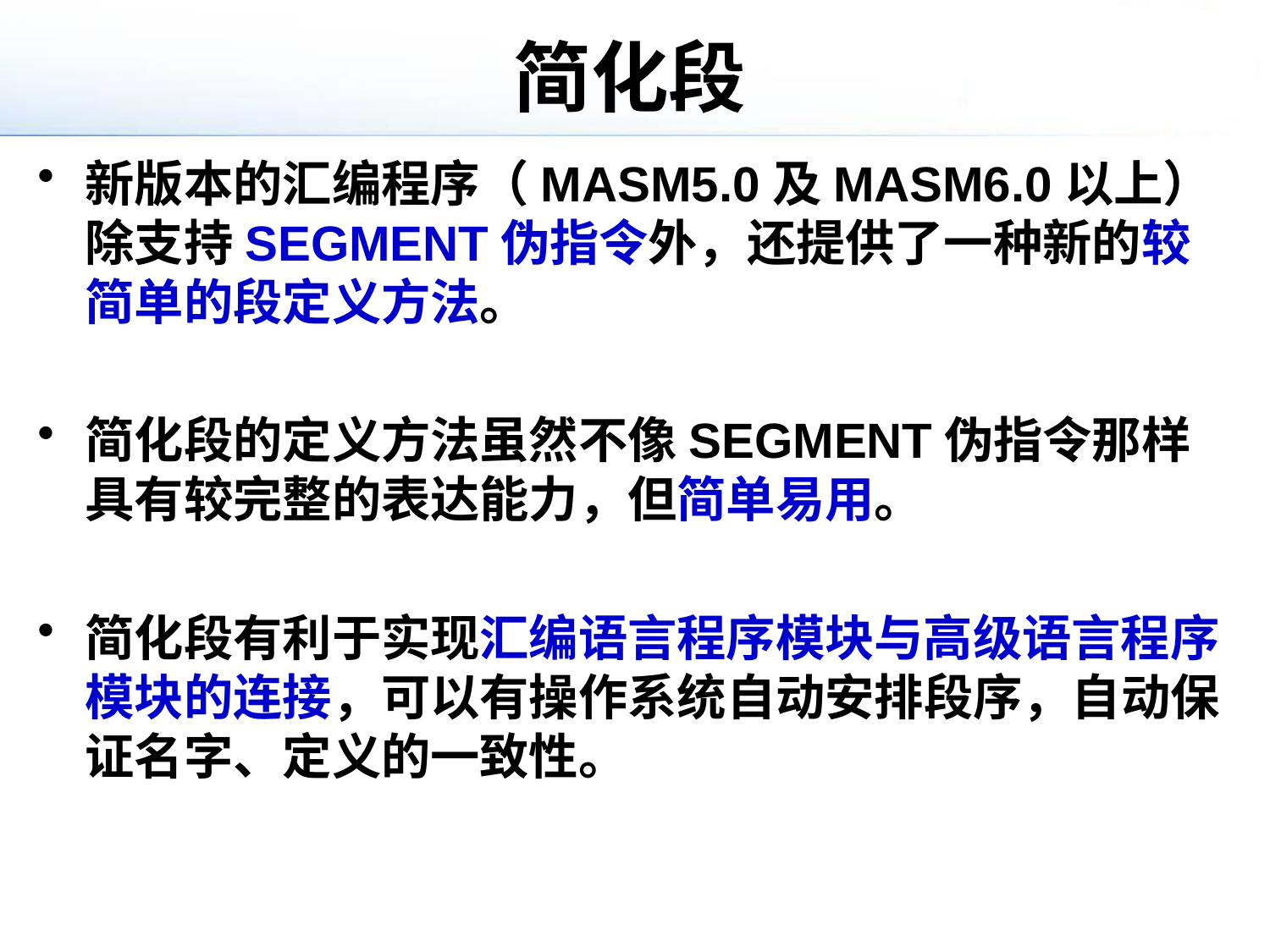

# 简化段
新版本的汇编程序（MASM5.0及MASM6.0以上）除支持SEGMENT伪指令外，还提供了一种新的较简单的段定义方法。

简化段的定义方法虽然不像SEGMENT伪指令那样具有较完整的表达能力，但简单易用。

简化段有利于实现汇编语言程序模块与高级语言程序模块的连接，可以有操作系统自动安排段序，自动保证名字、定义的一致性。